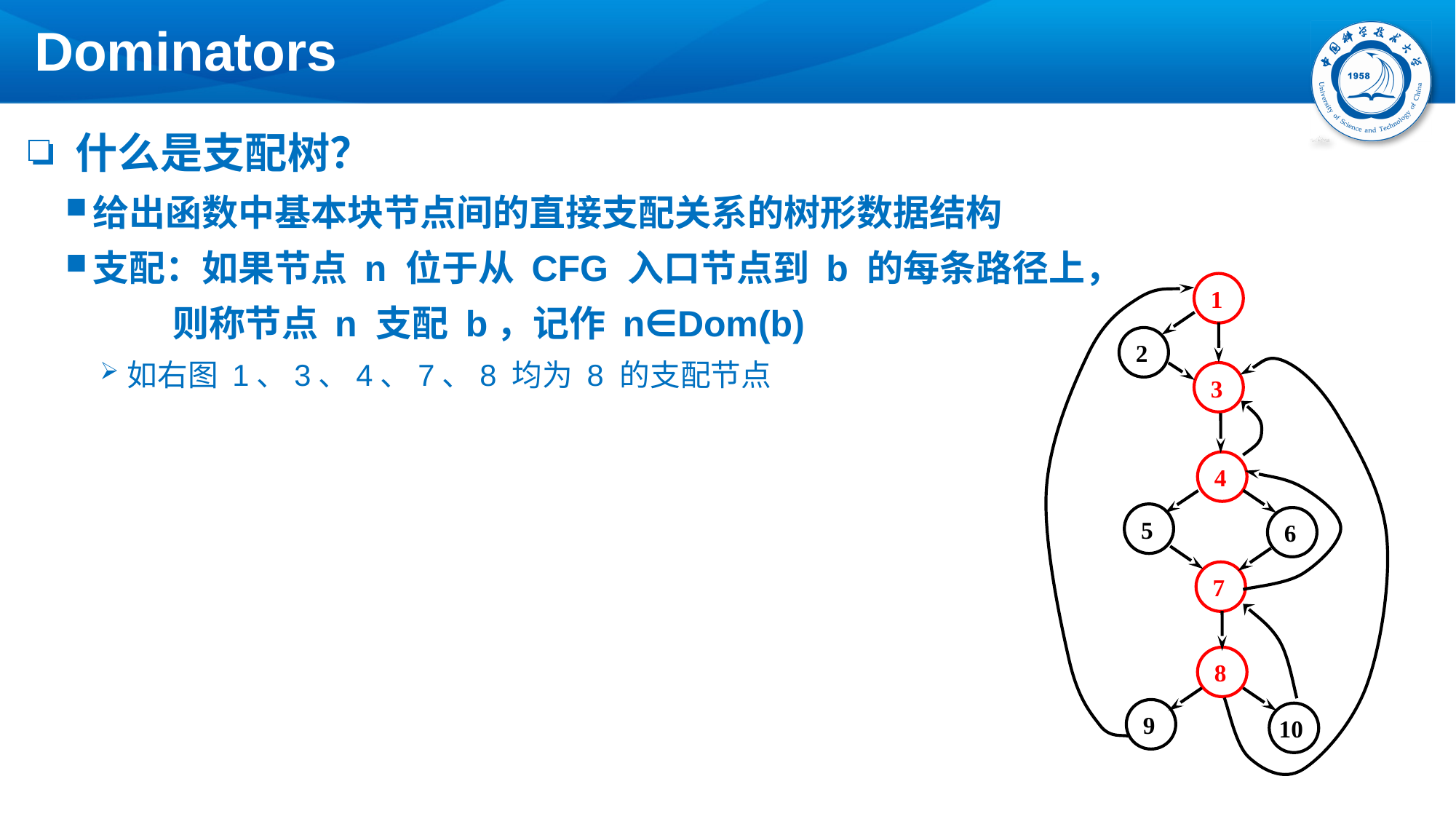

# Dominators
 什么是支配树？
给出函数中基本块节点间的直接支配关系的树形数据结构
支配：如果节点 n 位于从 CFG 入口节点到 b 的每条路径上，
            则称节点 n 支配 b，记作 n∈Dom(b)
如右图 1、3、4、7、8 均为 8 的支配节点
1

2

3

4

5
6

7

8

9
10

29